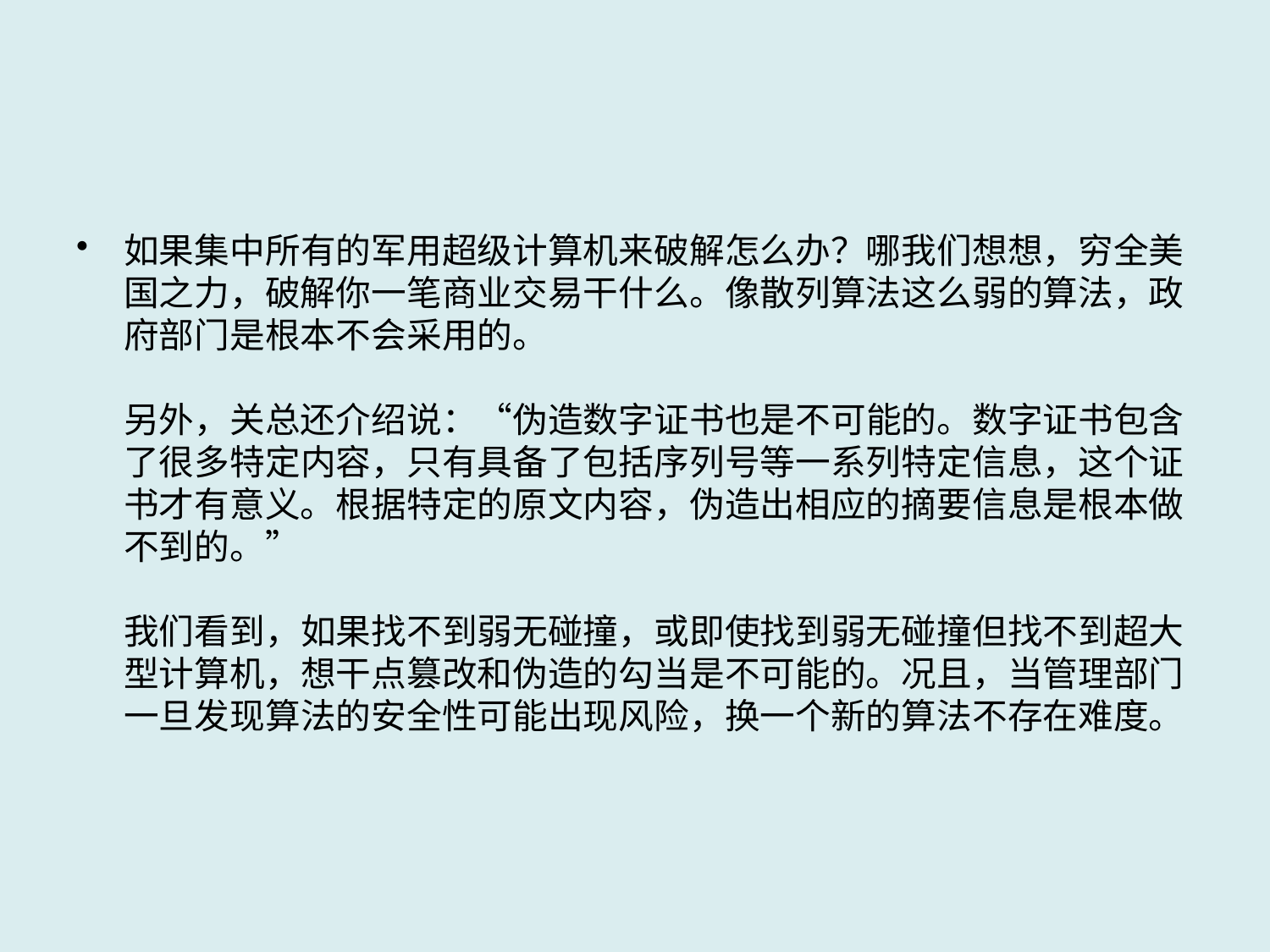

如果集中所有的军用超级计算机来破解怎么办？哪我们想想，穷全美国之力，破解你一笔商业交易干什么。像散列算法这么弱的算法，政府部门是根本不会采用的。
另外，关总还介绍说：“伪造数字证书也是不可能的。数字证书包含了很多特定内容，只有具备了包括序列号等一系列特定信息，这个证书才有意义。根据特定的原文内容，伪造出相应的摘要信息是根本做不到的。”
我们看到，如果找不到弱无碰撞，或即使找到弱无碰撞但找不到超大型计算机，想干点篡改和伪造的勾当是不可能的。况且，当管理部门一旦发现算法的安全性可能出现风险，换一个新的算法不存在难度。